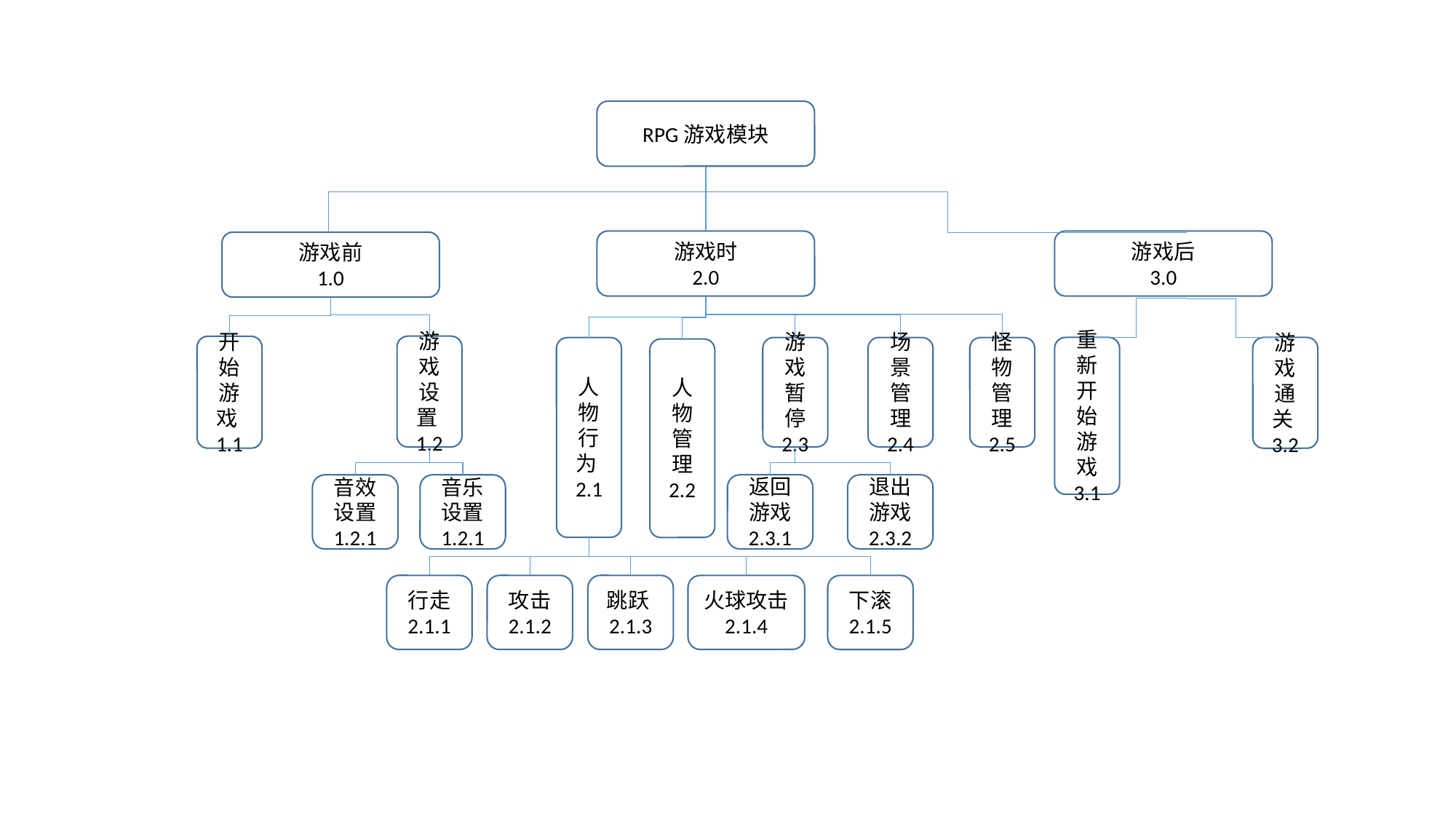

RPG游戏模块
游戏时
2.0
游戏后
3.0
游戏前
1.0
游戏设置1.2
游戏暂停
2.3
场景管理
2.4
怪物管理
2.5
开始游戏1.1
游戏通关3.2
重新开始游戏
3.1
人物行为2.1
人物管理
2.2
返回游戏
2.3.1
退出游戏
2.3.2
音效设置
1.2.1
音乐设置
1.2.1
行走
2.1.1
攻击
2.1.2
跳跃2.1.3
火球攻击
2.1.4
下滚
2.1.5